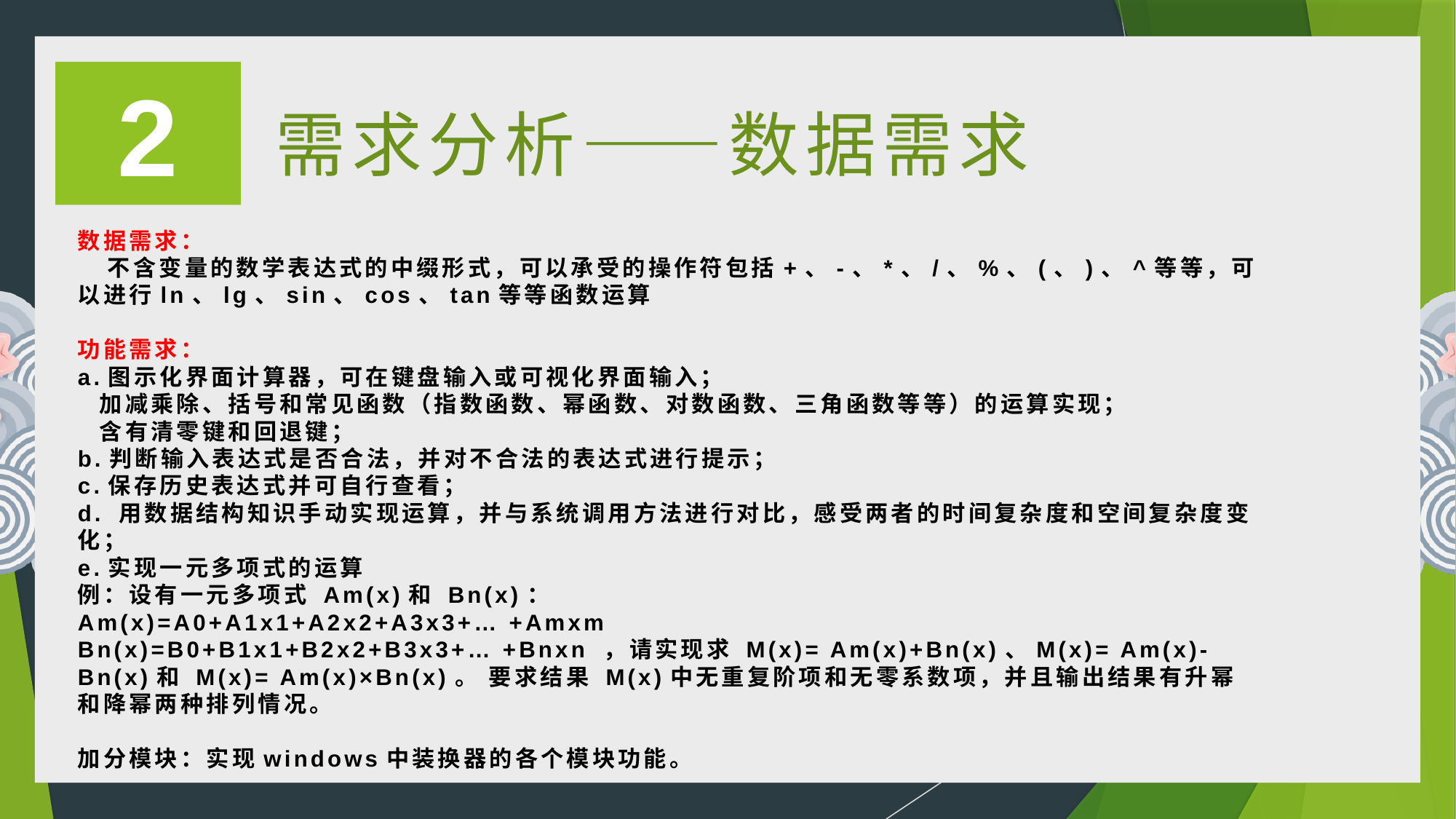

2
需求分析——数据需求
数据需求：
   不含变量的数学表达式的中缀形式，可以承受的操作符包括+、-、*、/、%、(、)、^等等，可以进行ln、lg、sin、cos、tan等等函数运算

功能需求：
a.图示化界面计算器，可在键盘输入或可视化界面输入；
  加减乘除、括号和常见函数（指数函数、幂函数、对数函数、三角函数等等）的运算实现；
  含有清零键和回退键；
b.判断输入表达式是否合法，并对不合法的表达式进行提示；
c.保存历史表达式并可自行查看；
d. 用数据结构知识手动实现运算，并与系统调用方法进行对比，感受两者的时间复杂度和空间复杂度变化；
e.实现一元多项式的运算
例：设有一元多项式 Am(x)和 Bn(x)：
Am(x)=A0+A1x1+A2x2+A3x3+… +Amxm
Bn(x)=B0+B1x1+B2x2+B3x3+… +Bnxn ，请实现求 M(x)= Am(x)+Bn(x)、M(x)= Am(x)-Bn(x)和 M(x)= Am(x)×Bn(x)。 要求结果 M(x)中无重复阶项和无零系数项，并且输出结果有升幂和降幂两种排列情况。

加分模块：实现windows中装换器的各个模块功能。